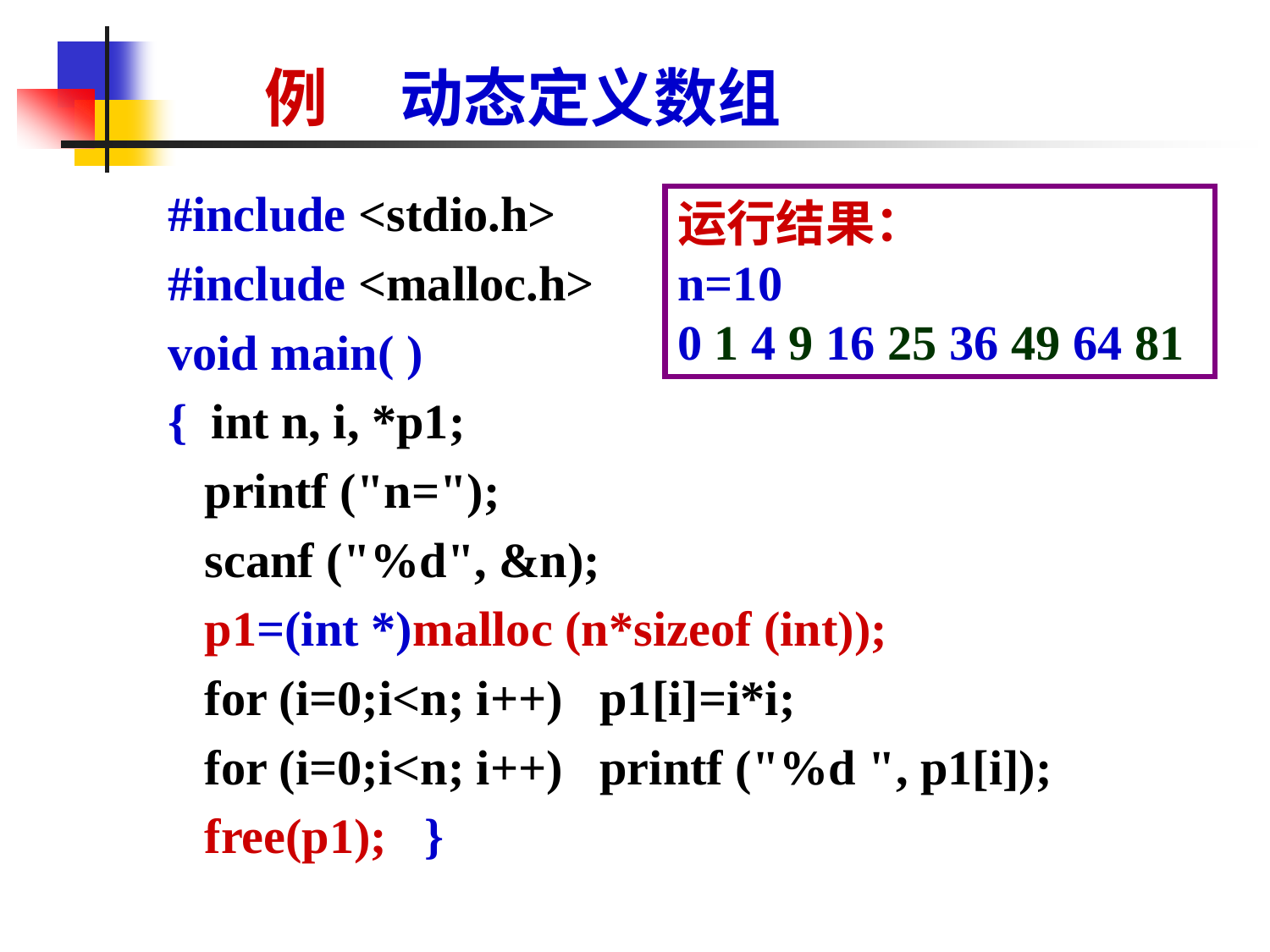

# 例     动态定义数组
#include <stdio.h>
#include <malloc.h>
void main( )
{  int n, i, *p1;
   printf ("n=");
   scanf ("%d", &n);
   p1=(int *)malloc (n*sizeof (int));
   for (i=0;i<n; i++)   p1[i]=i*i;
   for (i=0;i<n; i++)   printf ("%d ", p1[i]);
   free(p1);   }
运行结果：
n=10
0 1 4 9 16 25 36 49 64 81